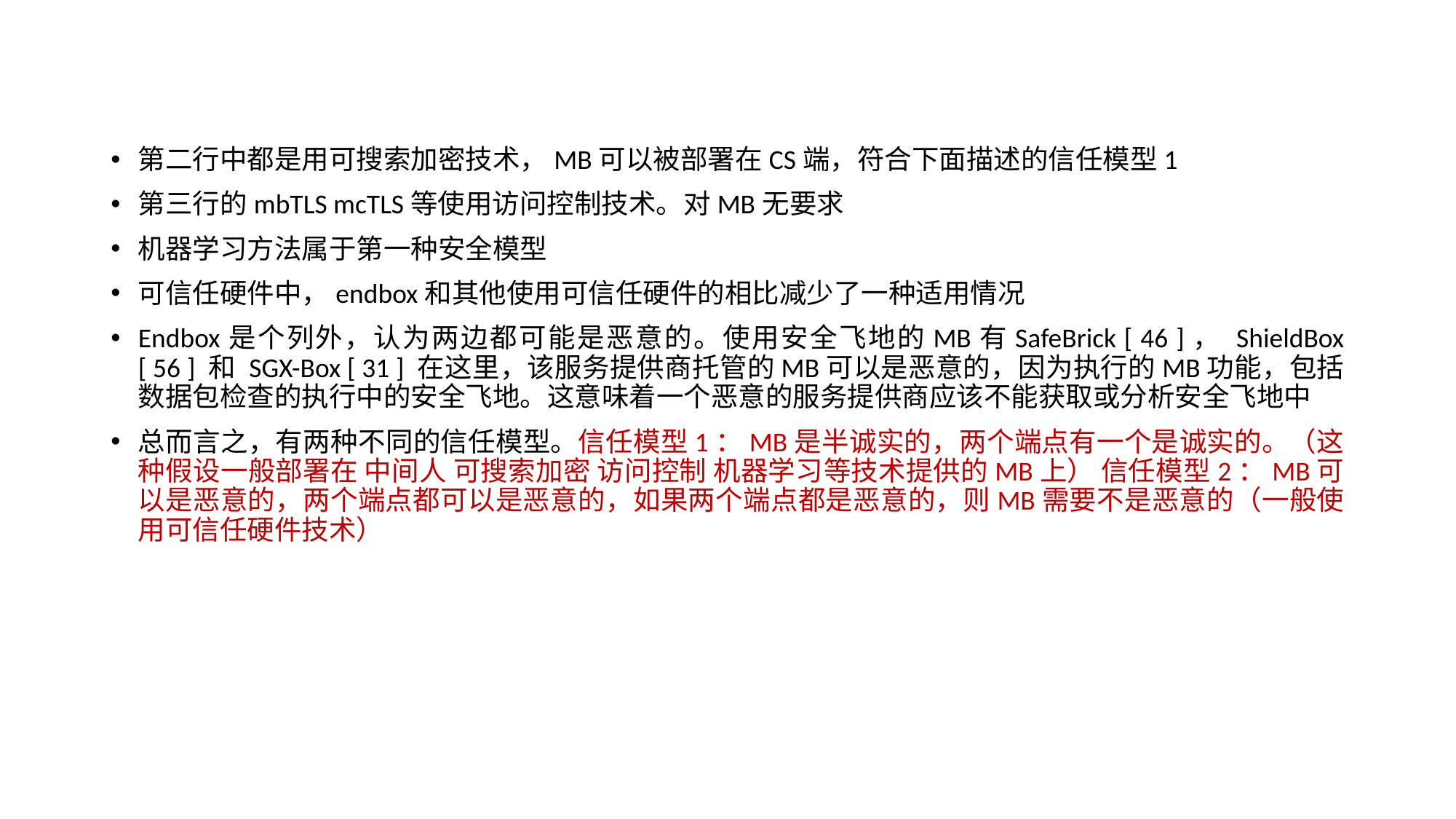

#
第二行中都是用可搜索加密技术，MB可以被部署在CS端，符合下面描述的信任模型1
第三行的mbTLS mcTLS等使用访问控制技术。对MB无要求
机器学习方法属于第一种安全模型
可信任硬件中，endbox和其他使用可信任硬件的相比减少了一种适用情况
Endbox是个列外，认为两边都可能是恶意的。使用安全飞地的MB有SafeBrick [ 46 ]， ShieldBox [ 56 ] 和 SGX-Box [ 31 ] 在这里，该服务提供商托管的MB可以是恶意的，因为执行的MB功能，包括数据包检查的执行中的安全飞地。这意味着一个恶意的服务提供商应该不能获取或分析安全飞地中
总而言之，有两种不同的信任模型。信任模型1：MB是半诚实的，两个端点有一个是诚实的。（这种假设一般部署在 中间人 可搜索加密 访问控制 机器学习等技术提供的MB上） 信任模型2：MB可以是恶意的，两个端点都可以是恶意的，如果两个端点都是恶意的，则MB需要不是恶意的（一般使用可信任硬件技术）